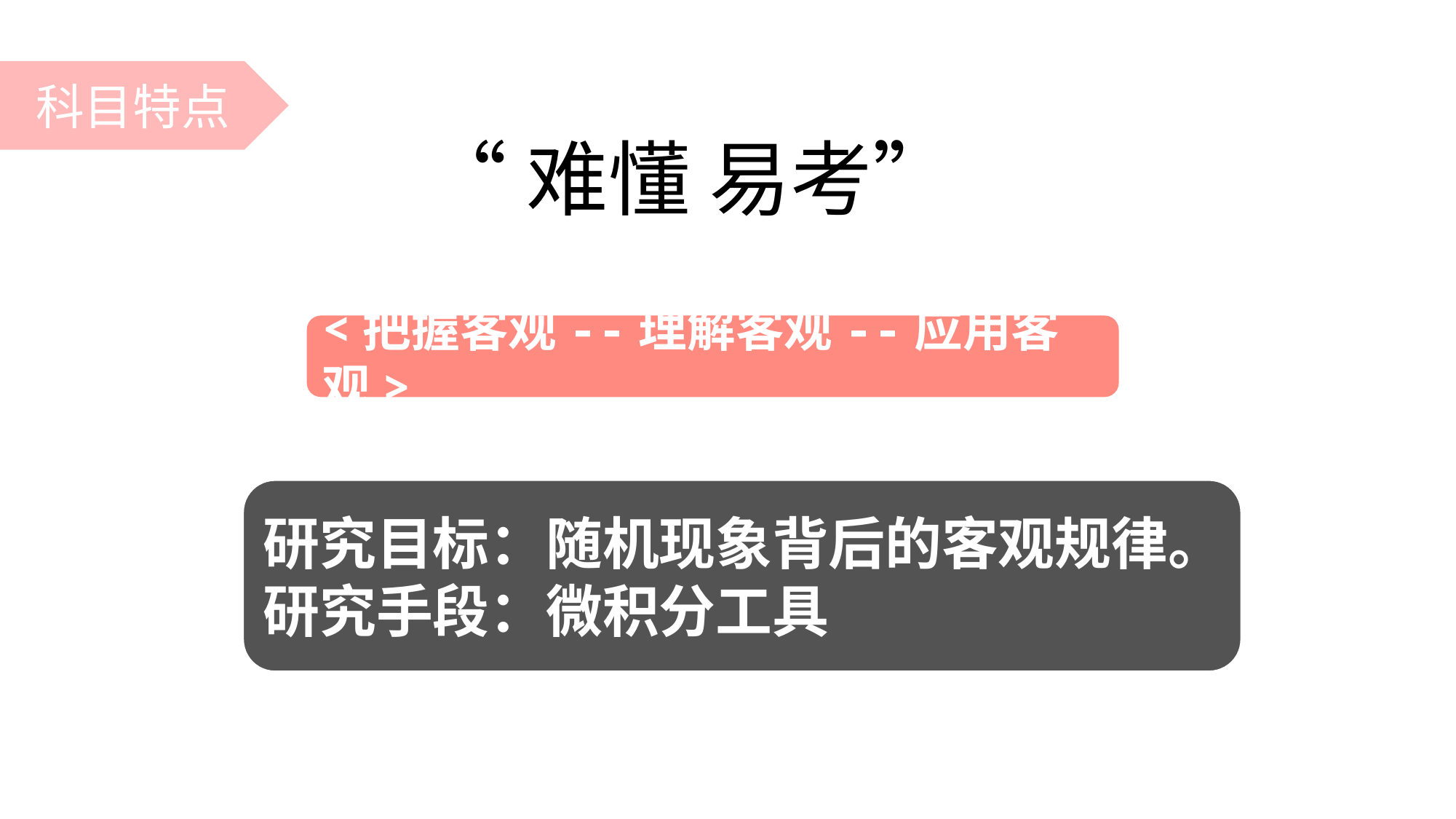

科目特点
科目特点
“难懂 易考”
<把握客观--理解客观--应用客观>
研究目标：随机现象背后的客观规律。
研究手段：微积分工具